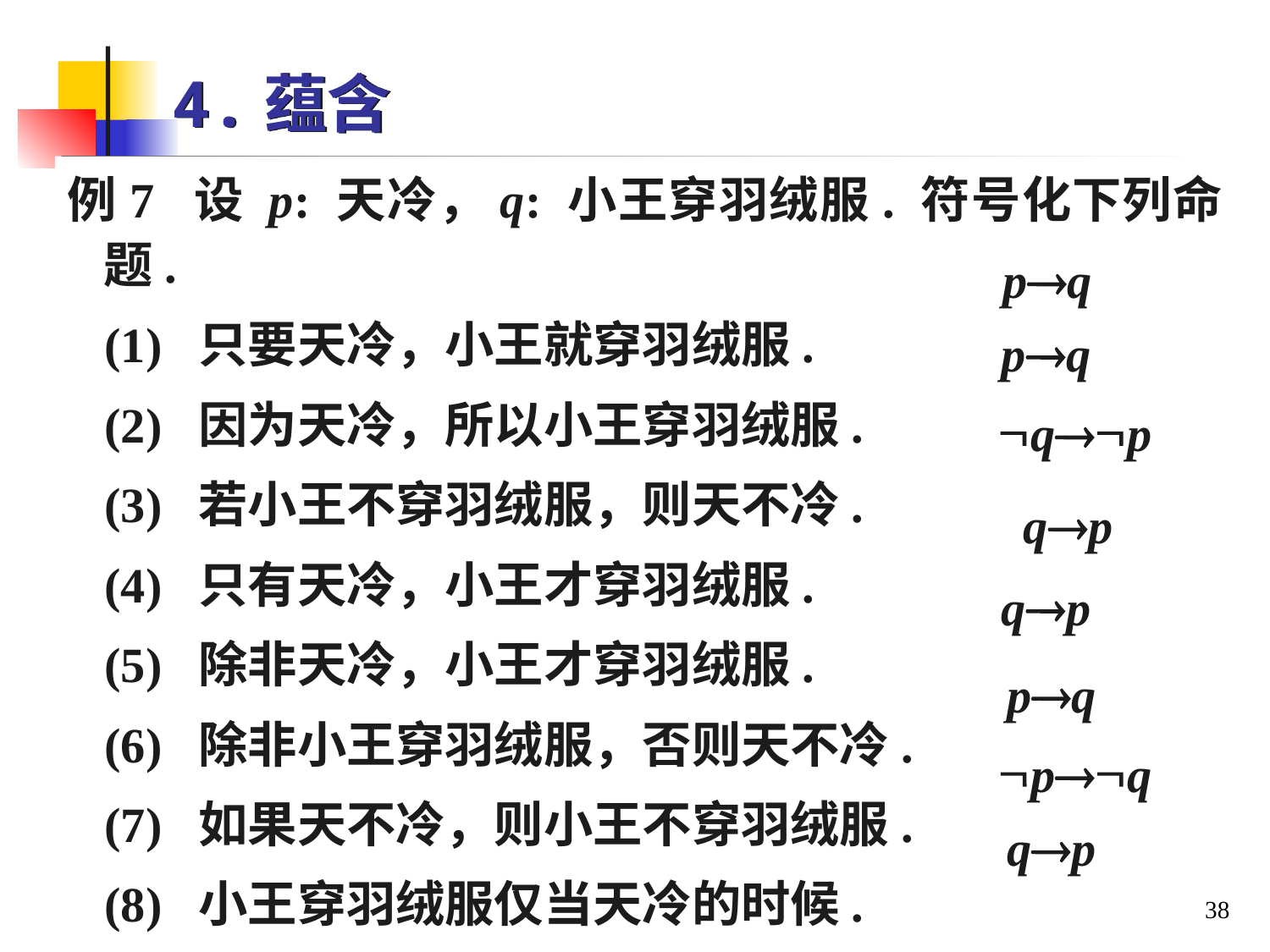

# 4.蕴含
例7  设 p: 天冷，q: 小王穿羽绒服. 符号化下列命题.
   (1)  只要天冷，小王就穿羽绒服.
   (2)  因为天冷，所以小王穿羽绒服.
   (3)  若小王不穿羽绒服，则天不冷.
   (4)  只有天冷，小王才穿羽绒服.
   (5)  除非天冷，小王才穿羽绒服.
   (6)  除非小王穿羽绒服，否则天不冷.
   (7)  如果天不冷，则小王不穿羽绒服.
   (8)  小王穿羽绒服仅当天冷的时候.
p→q
p→q
¬q→¬p
q→p
q→p
p→q
¬p→¬q
q→p
38